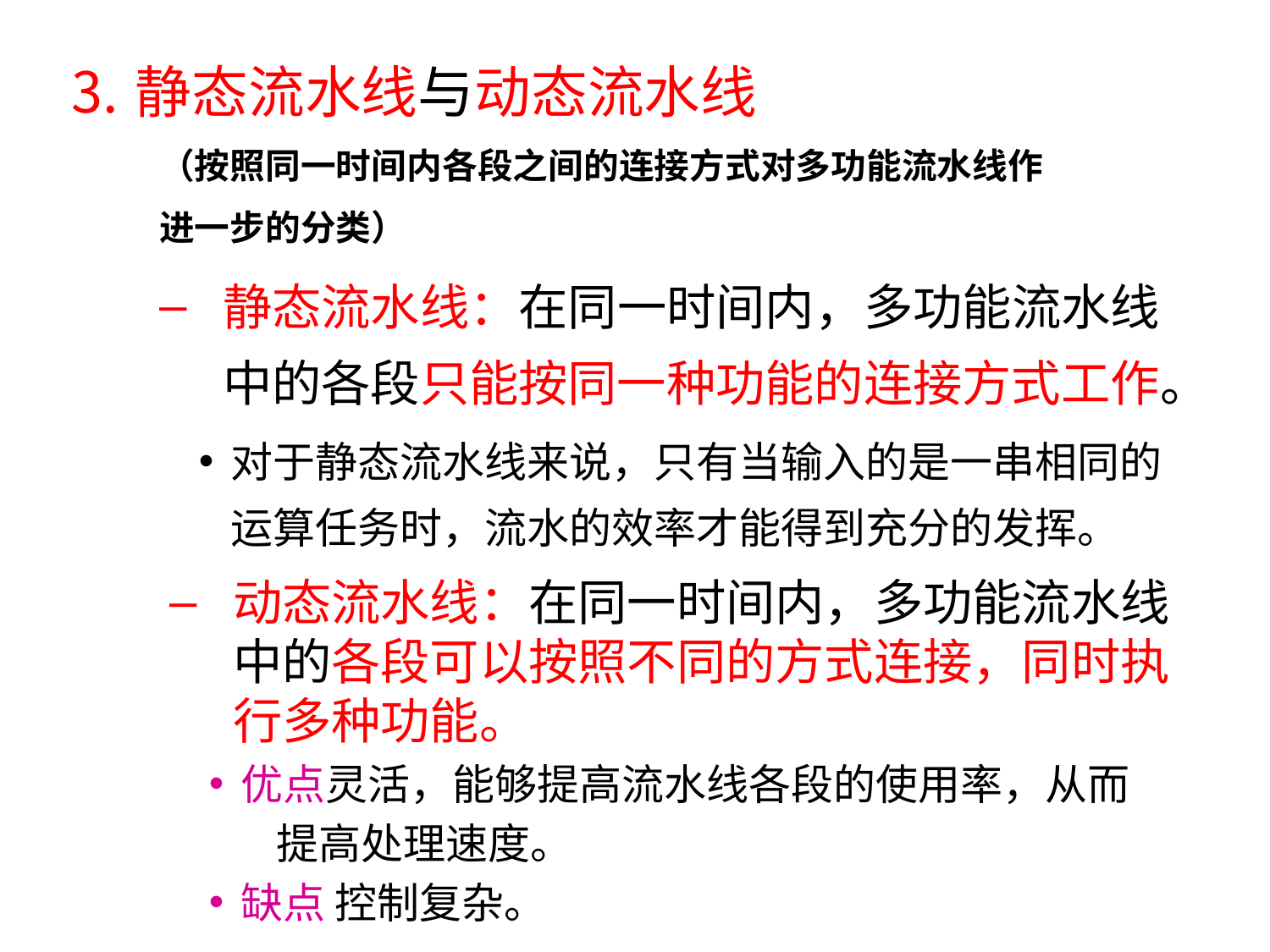

静态流水线与动态流水线
（按照同一时间内各段之间的连接方式对多功能流水线作
进一步的分类）
静态流水线：在同一时间内，多功能流水线中的各段只能按同一种功能的连接方式工作。
对于静态流水线来说，只有当输入的是一串相同的运算任务时，流水的效率才能得到充分的发挥。
动态流水线：在同一时间内，多功能流水线中的各段可以按照不同的方式连接，同时执行多种功能。
优点灵活，能够提高流水线各段的使用率，从而
      提高处理速度。
缺点 控制复杂。